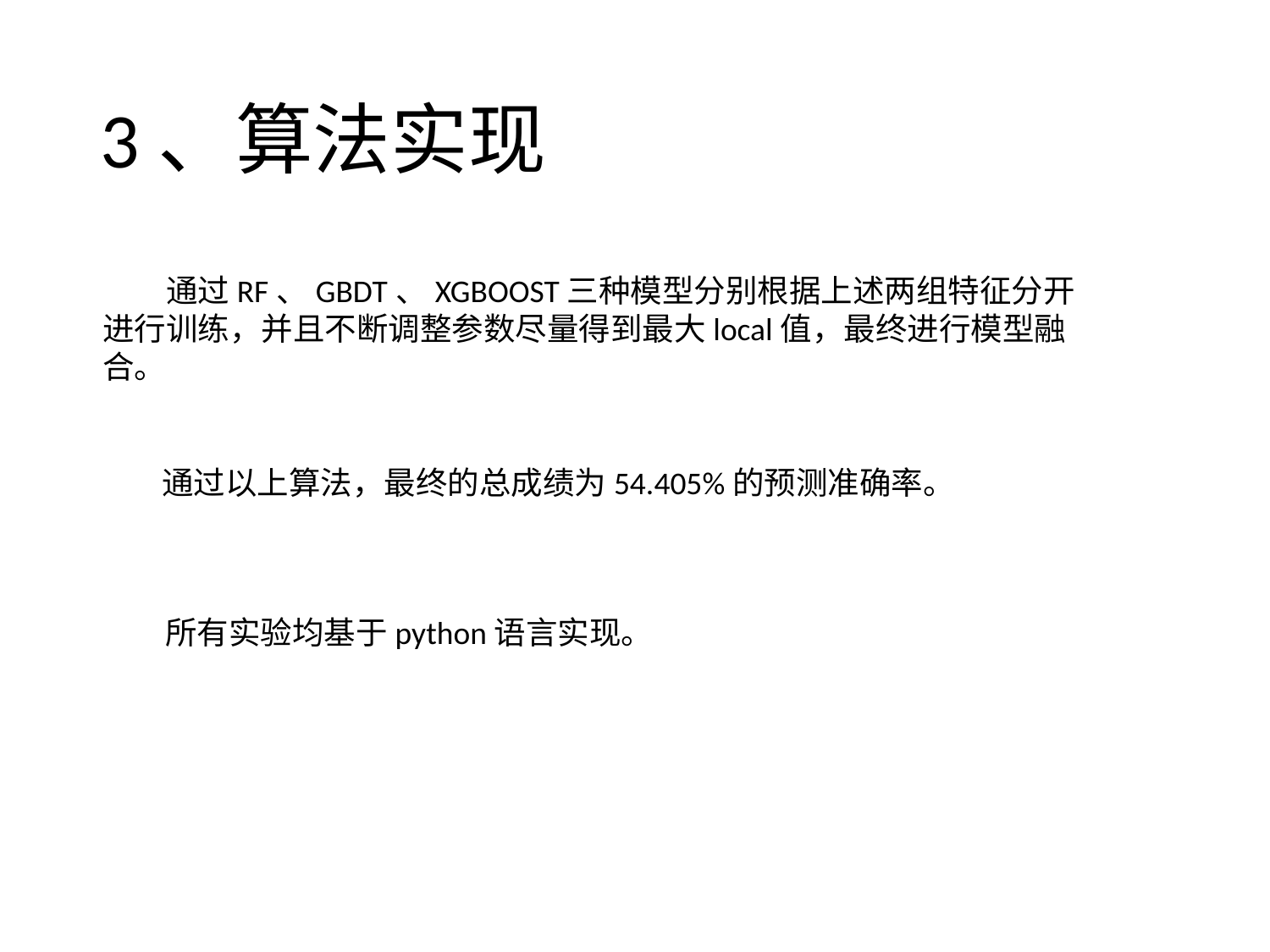

# 3、算法实现
通过RF、GBDT、XGBOOST三种模型分别根据上述两组特征分开进行训练，并且不断调整参数尽量得到最大local值，最终进行模型融合。
通过以上算法，最终的总成绩为54.405%的预测准确率。
所有实验均基于python语言实现。